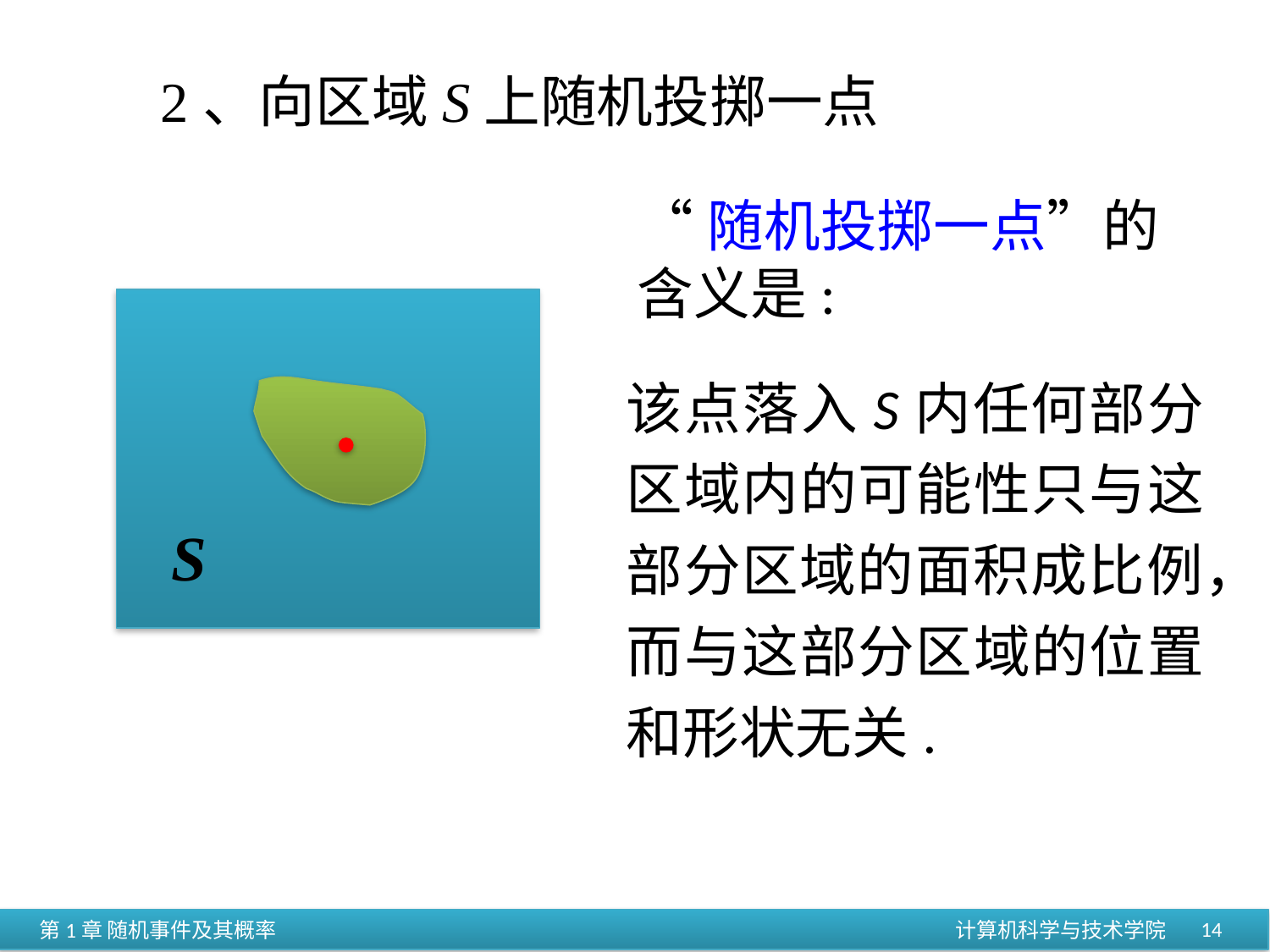

2、向区域S上随机投掷一点
“随机投掷一点”的含义是:

该点落入S内任何部分区域内的可能性只与这部分区域的面积成比例，而与这部分区域的位置和形状无关.

S